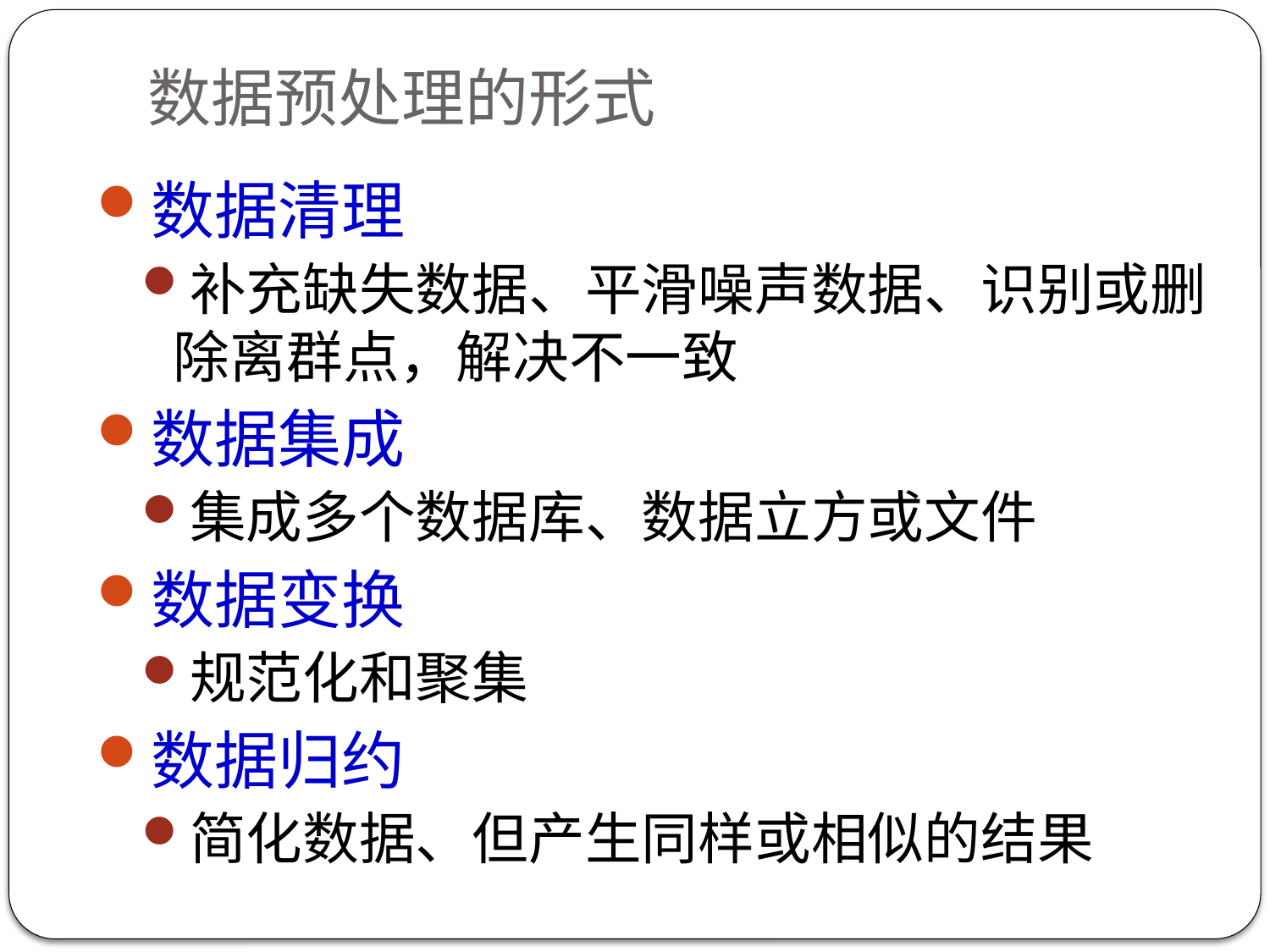

# 数据预处理的形式
数据清理
补充缺失数据、平滑噪声数据、识别或删除离群点，解决不一致
数据集成
集成多个数据库、数据立方或文件
数据变换
规范化和聚集
数据归约
简化数据、但产生同样或相似的结果
15